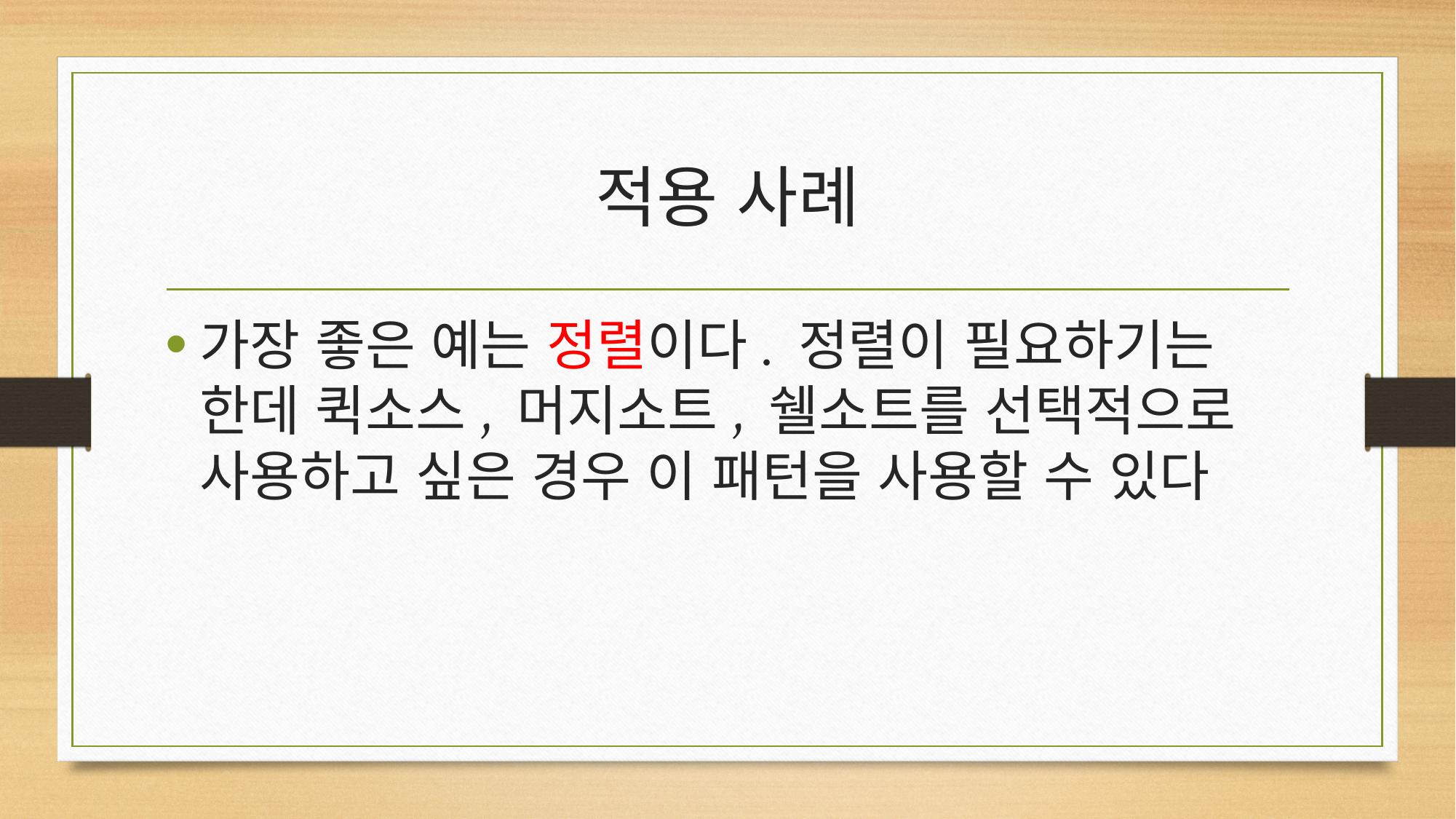

# 적용 사례
가장 좋은 예는 정렬이다. 정렬이 필요하기는 한데 퀵소스, 머지소트, 쉘소트를 선택적으로 사용하고 싶은 경우 이 패턴을 사용할 수 있다